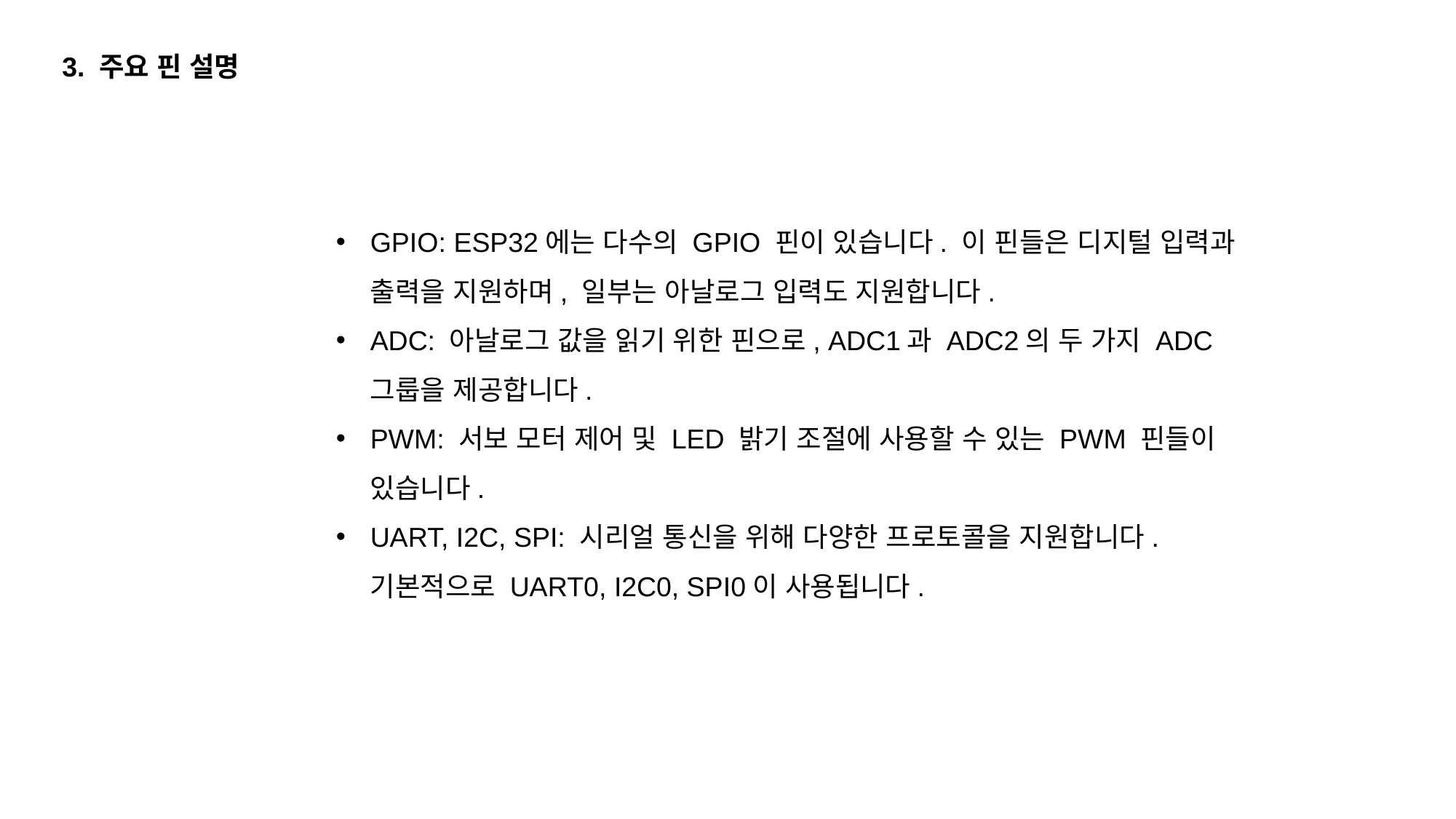

3. 주요 핀 설명
GPIO: ESP32에는 다수의 GPIO 핀이 있습니다. 이 핀들은 디지털 입력과 출력을 지원하며, 일부는 아날로그 입력도 지원합니다.
ADC: 아날로그 값을 읽기 위한 핀으로, ADC1과 ADC2의 두 가지 ADC 그룹을 제공합니다.
PWM: 서보 모터 제어 및 LED 밝기 조절에 사용할 수 있는 PWM 핀들이 있습니다.
UART, I2C, SPI: 시리얼 통신을 위해 다양한 프로토콜을 지원합니다. 기본적으로 UART0, I2C0, SPI0이 사용됩니다.